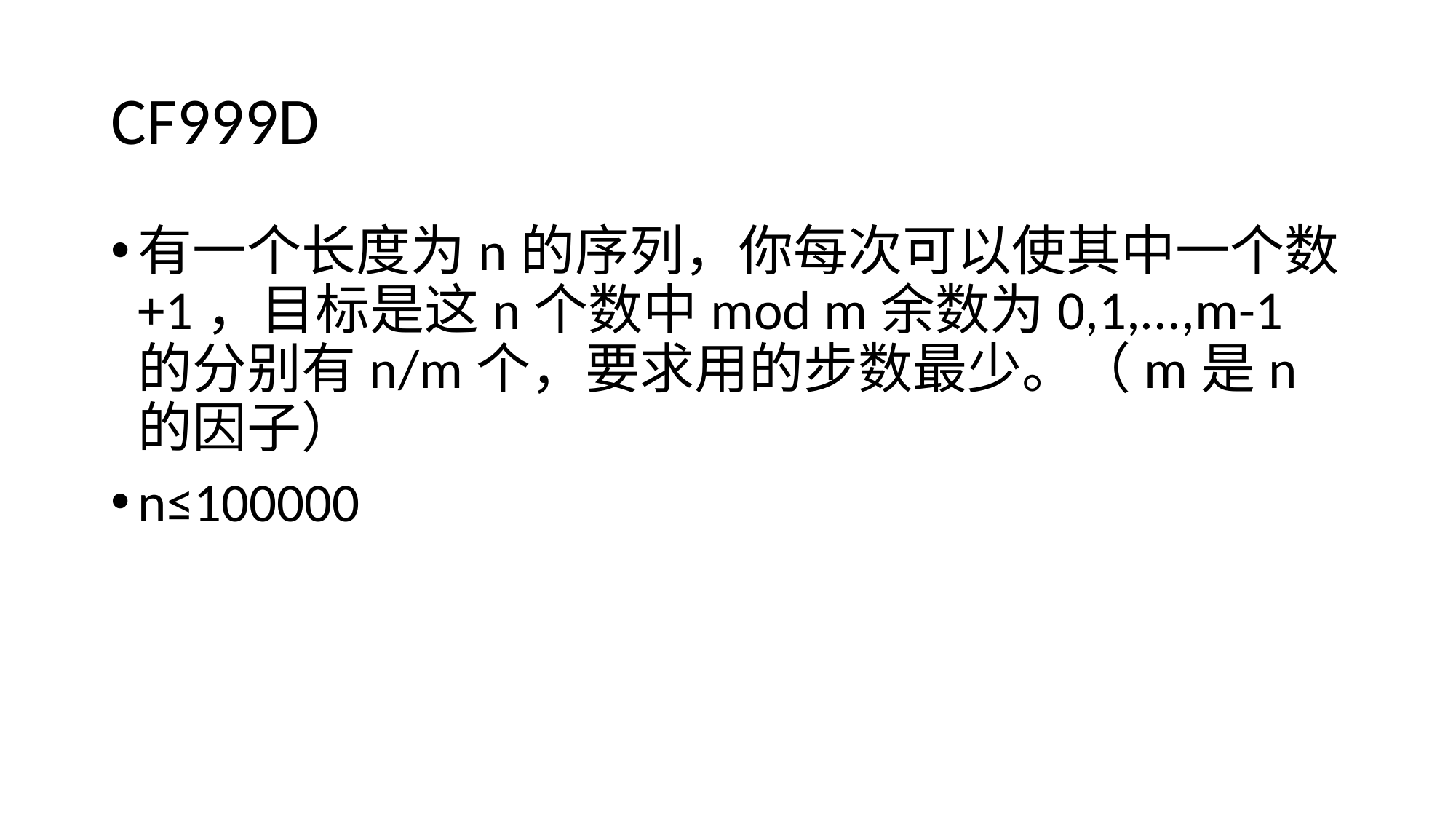

# CF999D
有一个长度为n的序列，你每次可以使其中一个数+1，目标是这n个数中mod m余数为0,1,...,m-1的分别有n/m个，要求用的步数最少。（m是n的因子）
n≤100000